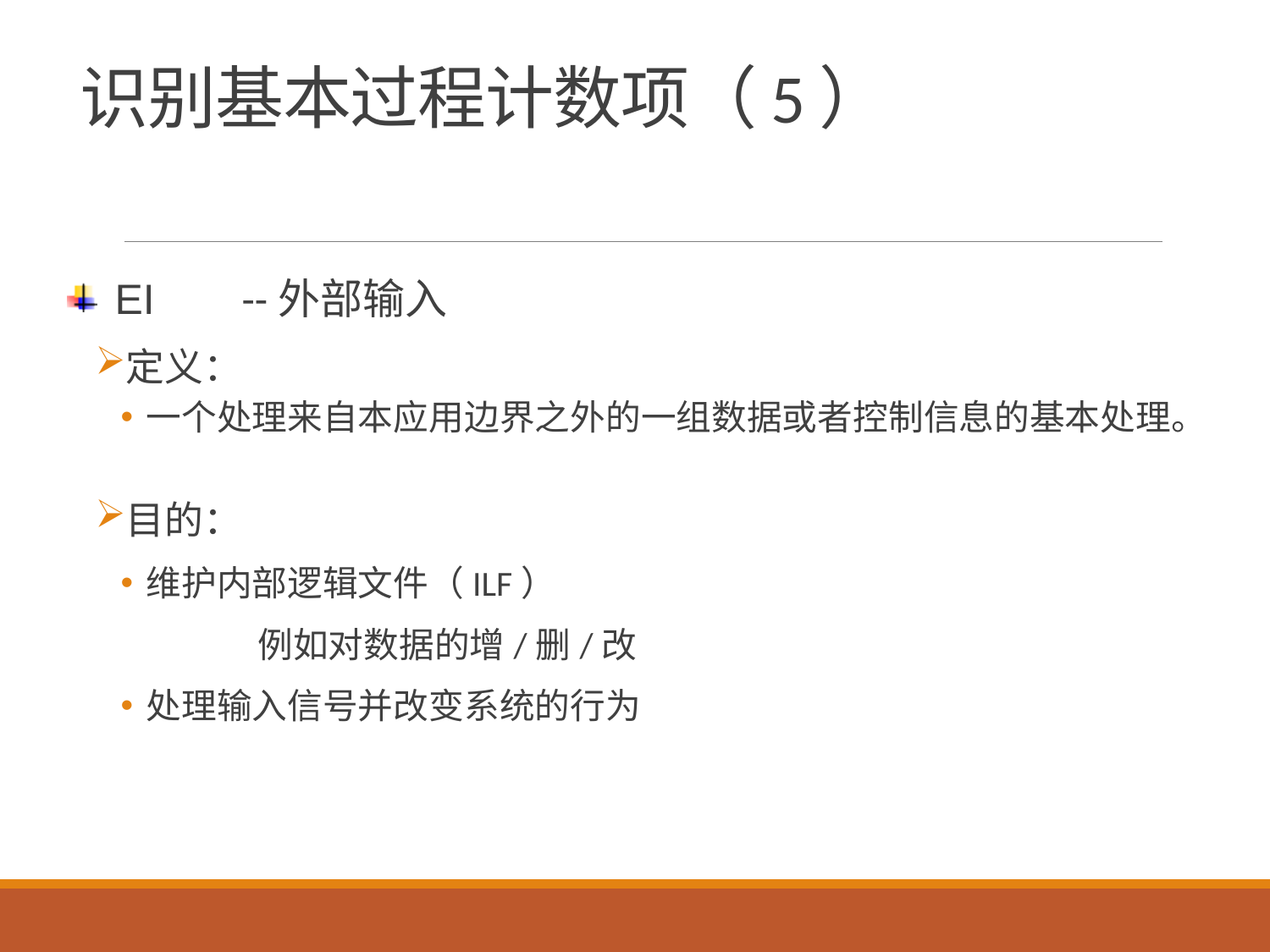

# 识别基本过程计数项（5）
EI	--外部输入
定义：
一个处理来自本应用边界之外的一组数据或者控制信息的基本处理。
目的：
维护内部逻辑文件（ILF）
例如对数据的增/删/改
处理输入信号并改变系统的行为